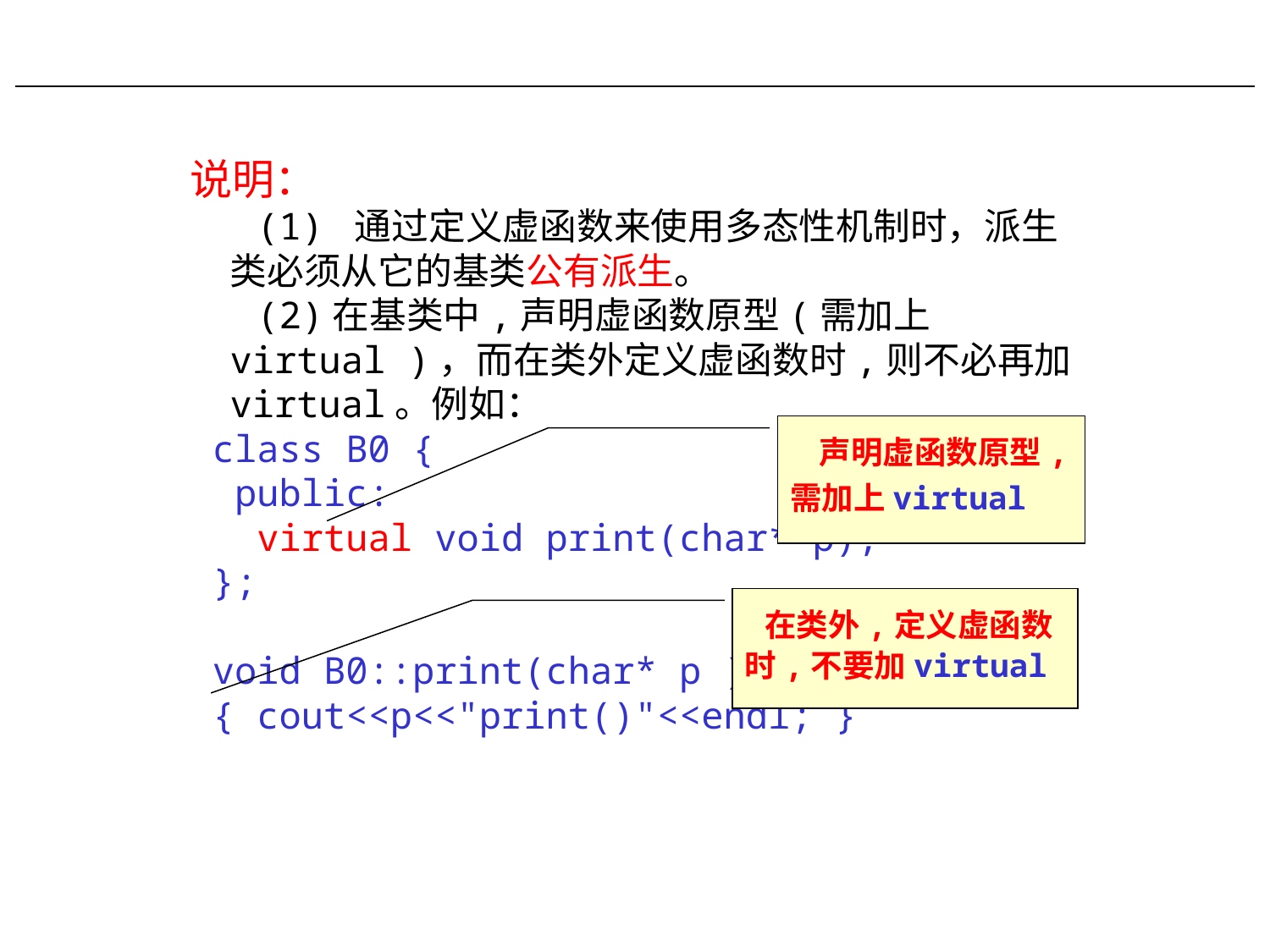

#
说明：
   (1) 通过定义虚函数来使用多态性机制时，派生类必须从它的基类公有派生。
   (2)在基类中,声明虚函数原型(需加上virtual )，而在类外定义虚函数时,则不必再加virtual。例如：
 class B0 {
  public:
   virtual void print(char* p);
 };

 void B0::print(char* p )
 { cout<<p<<"print()"<<endl; }
  声明虚函数原型,需加上virtual
 在类外,定义虚函数时,不要加virtual
290